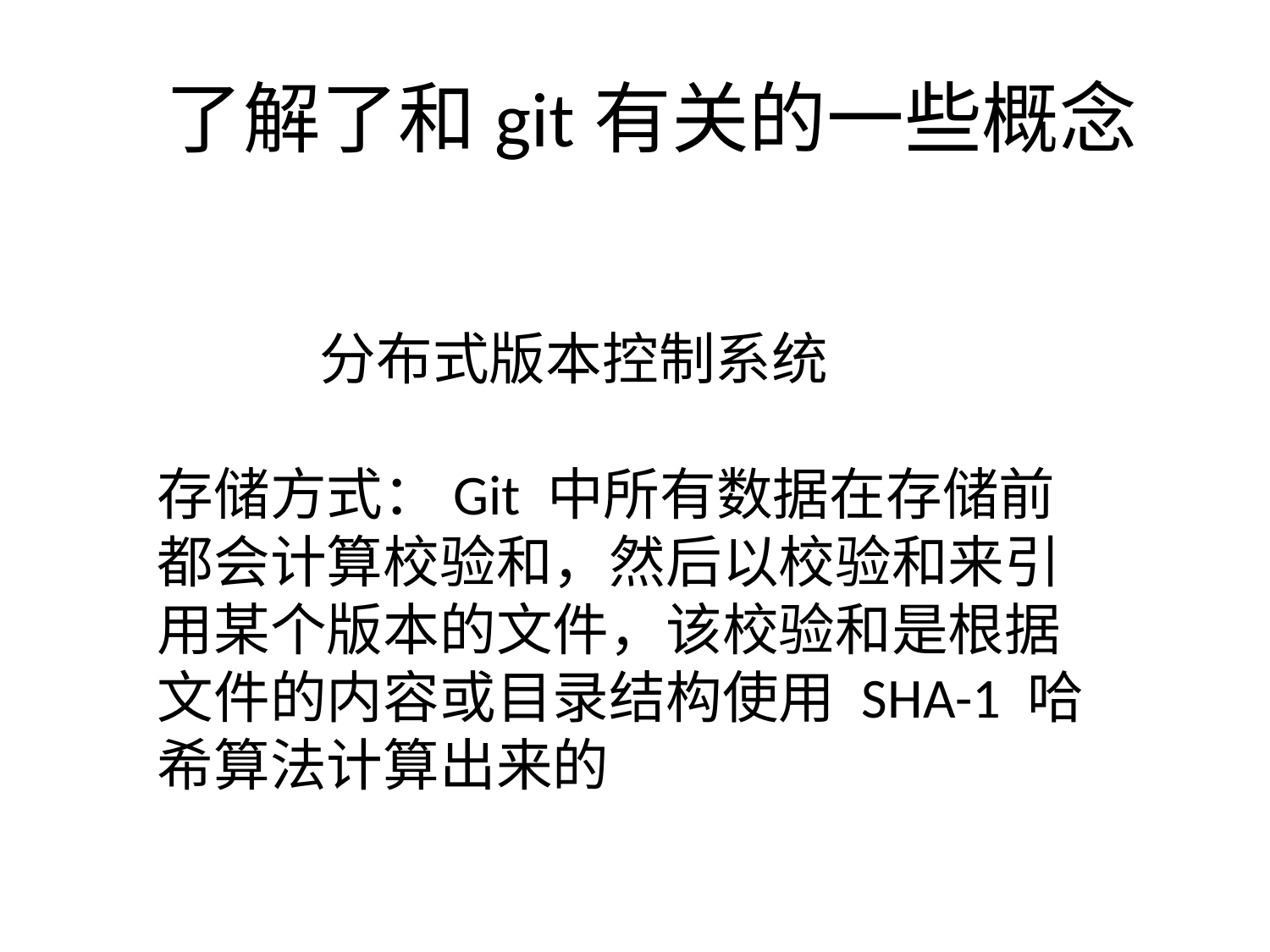

# 了解了和git有关的一些概念
分布式版本控制系统
存储方式：Git 中所有数据在存储前都会计算校验和，然后以校验和来引用某个版本的文件，该校验和是根据文件的内容或目录结构使用 SHA-1 哈希算法计算出来的